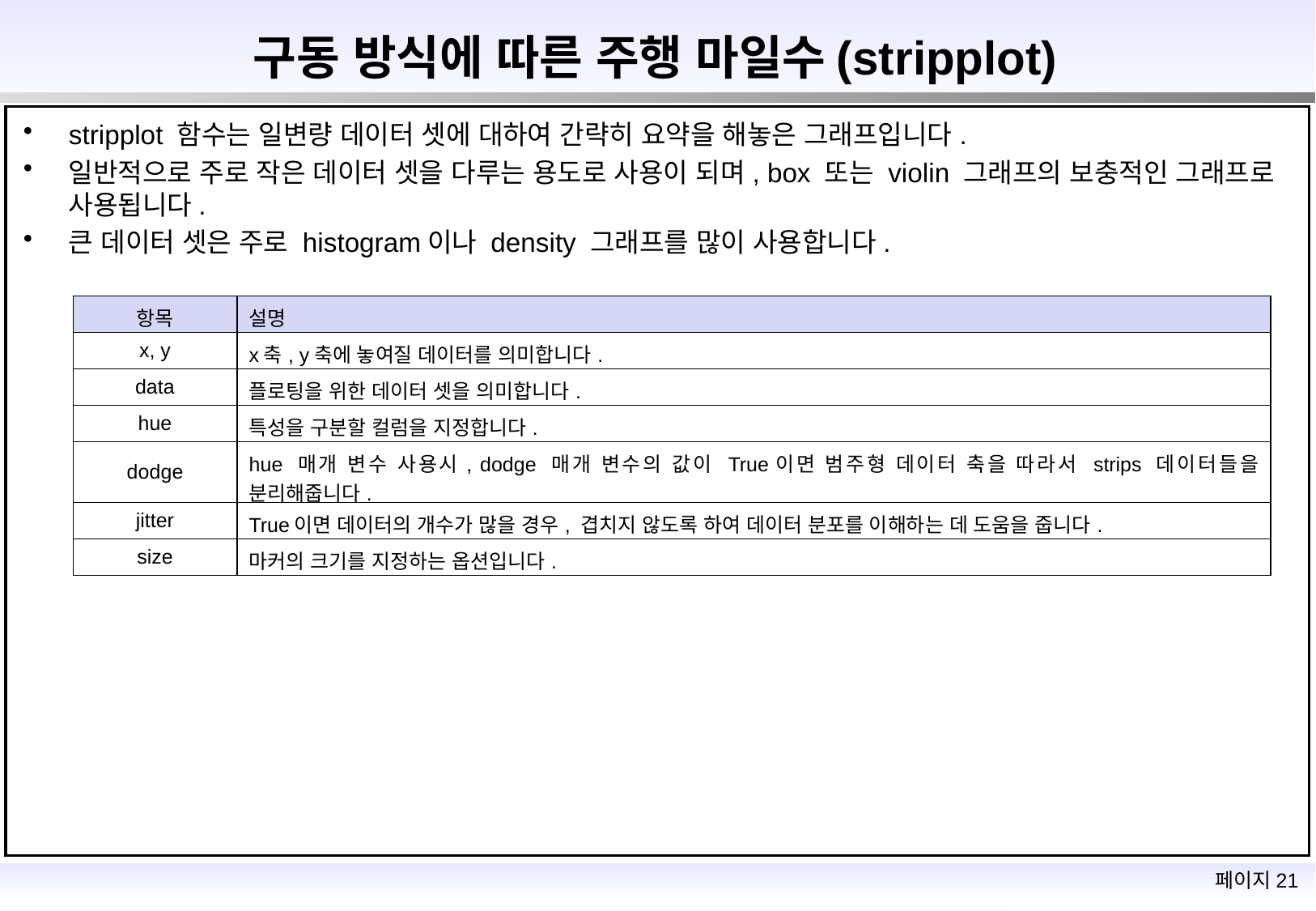

# 구동 방식에 따른 주행 마일수(stripplot)
stripplot 함수는 일변량 데이터 셋에 대하여 간략히 요약을 해놓은 그래프입니다.
일반적으로 주로 작은 데이터 셋을 다루는 용도로 사용이 되며, box 또는 violin 그래프의 보충적인 그래프로 사용됩니다.
큰 데이터 셋은 주로 histogram이나 density 그래프를 많이 사용합니다.
| 항목 | 설명 |
| --- | --- |
| x, y | x축, y축에 놓여질 데이터를 의미합니다. |
| data | 플로팅을 위한 데이터 셋을 의미합니다. |
| hue | 특성을 구분할 컬럼을 지정합니다. |
| dodge | hue 매개 변수 사용시, dodge 매개 변수의 값이 True이면 범주형 데이터 축을 따라서 strips 데이터들을 분리해줍니다. |
| jitter | True이면 데이터의 개수가 많을 경우, 겹치지 않도록 하여 데이터 분포를 이해하는 데 도움을 줍니다. |
| size | 마커의 크기를 지정하는 옵션입니다. |